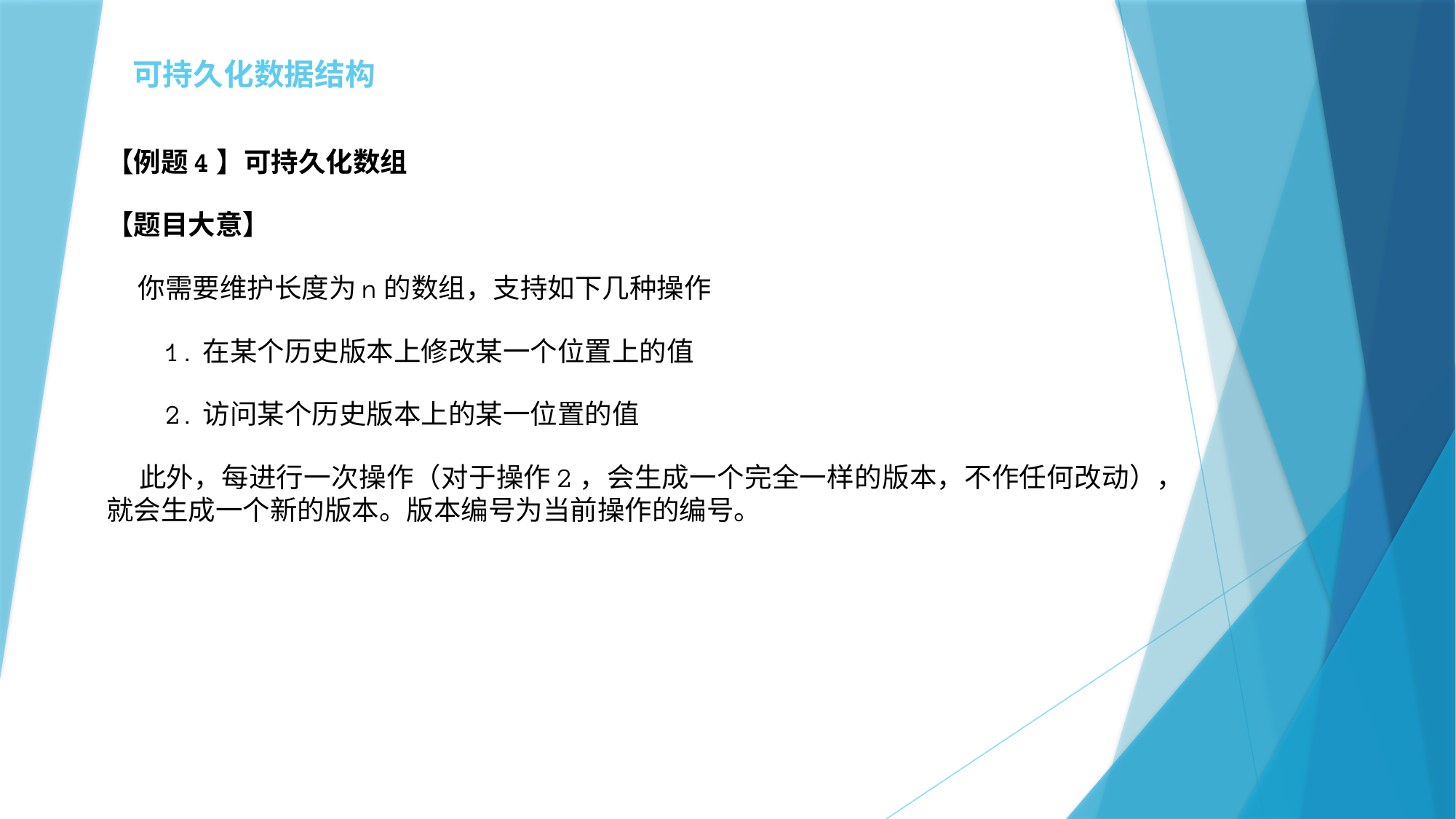

# 可持久化数据结构
【例题4】可持久化数组
【题目大意】
    你需要维护长度为n的数组，支持如下几种操作
    1.在某个历史版本上修改某一个位置上的值
    2.访问某个历史版本上的某一位置的值
    此外，每进行一次操作（对于操作2，会生成一个完全一样的版本，不作任何改动），就会生成一个新的版本。版本编号为当前操作的编号。